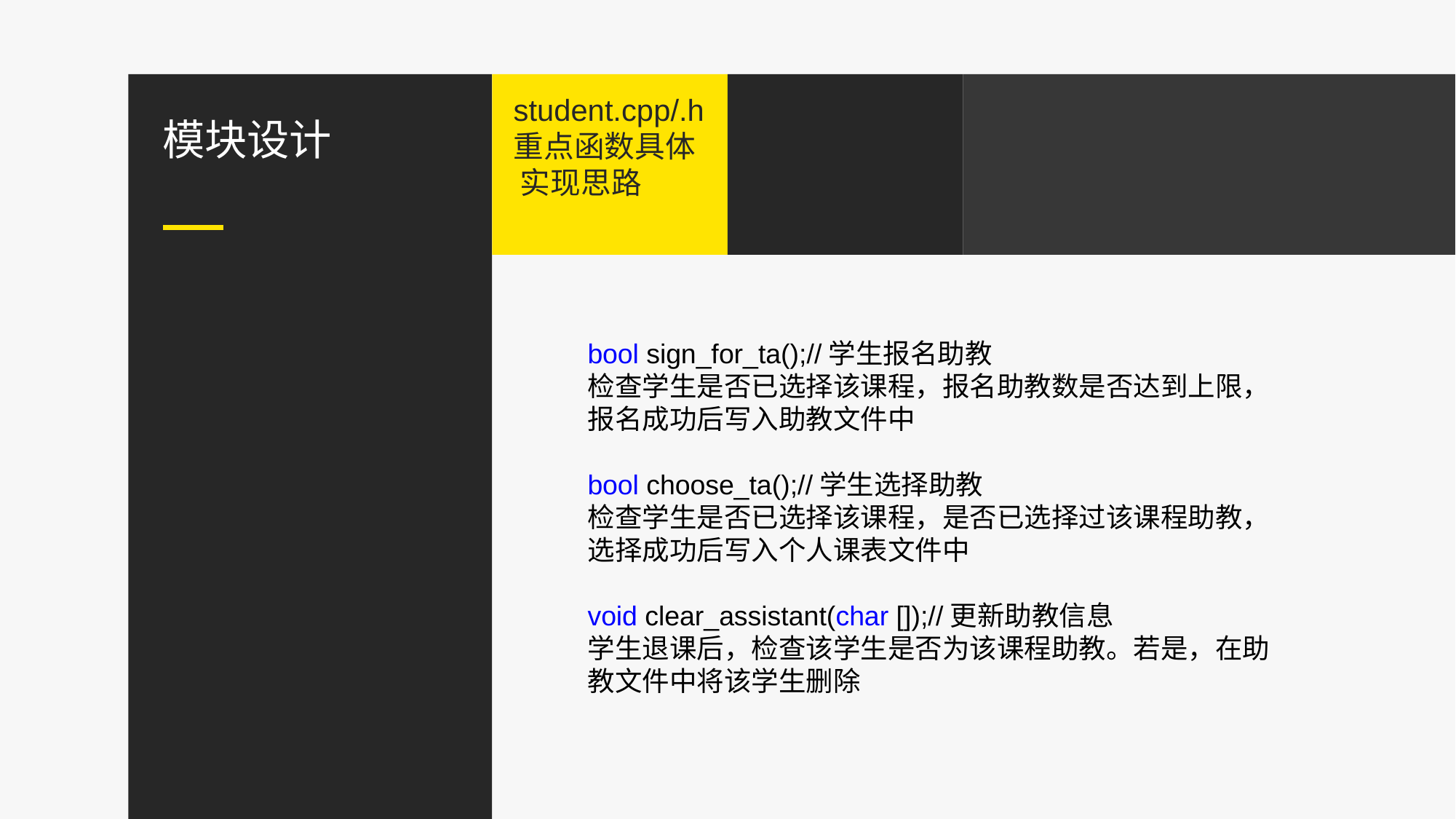

student.cpp/.h
重点函数具体   实现思路
模块设计

bool sign_for_ta();//学生报名助教
检查学生是否已选择该课程，报名助教数是否达到上限，报名成功后写入助教文件中

bool choose_ta();//学生选择助教
检查学生是否已选择该课程，是否已选择过该课程助教，选择成功后写入个人课表文件中

void clear_assistant(char []);//更新助教信息
学生退课后，检查该学生是否为该课程助教。若是，在助教文件中将该学生删除